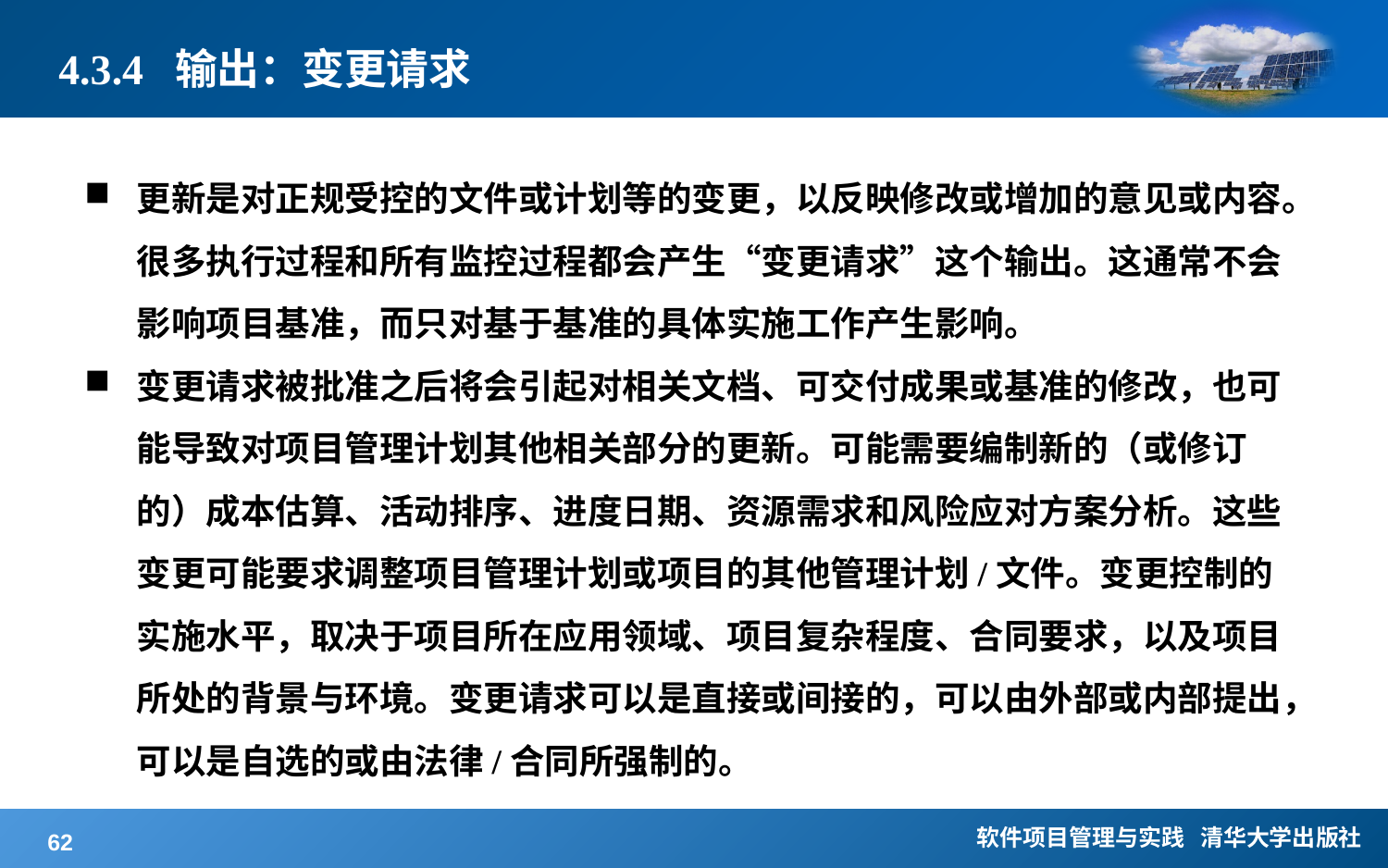

# 4.3.4  输出：变更请求
更新是对正规受控的文件或计划等的变更，以反映修改或增加的意见或内容。很多执行过程和所有监控过程都会产生“变更请求”这个输出。这通常不会影响项目基准，而只对基于基准的具体实施工作产生影响。
变更请求被批准之后将会引起对相关文档、可交付成果或基准的修改，也可能导致对项目管理计划其他相关部分的更新。可能需要编制新的（或修订的）成本估算、活动排序、进度日期、资源需求和风险应对方案分析。这些变更可能要求调整项目管理计划或项目的其他管理计划/文件。变更控制的实施水平，取决于项目所在应用领域、项目复杂程度、合同要求，以及项目所处的背景与环境。变更请求可以是直接或间接的，可以由外部或内部提出，可以是自选的或由法律/合同所强制的。